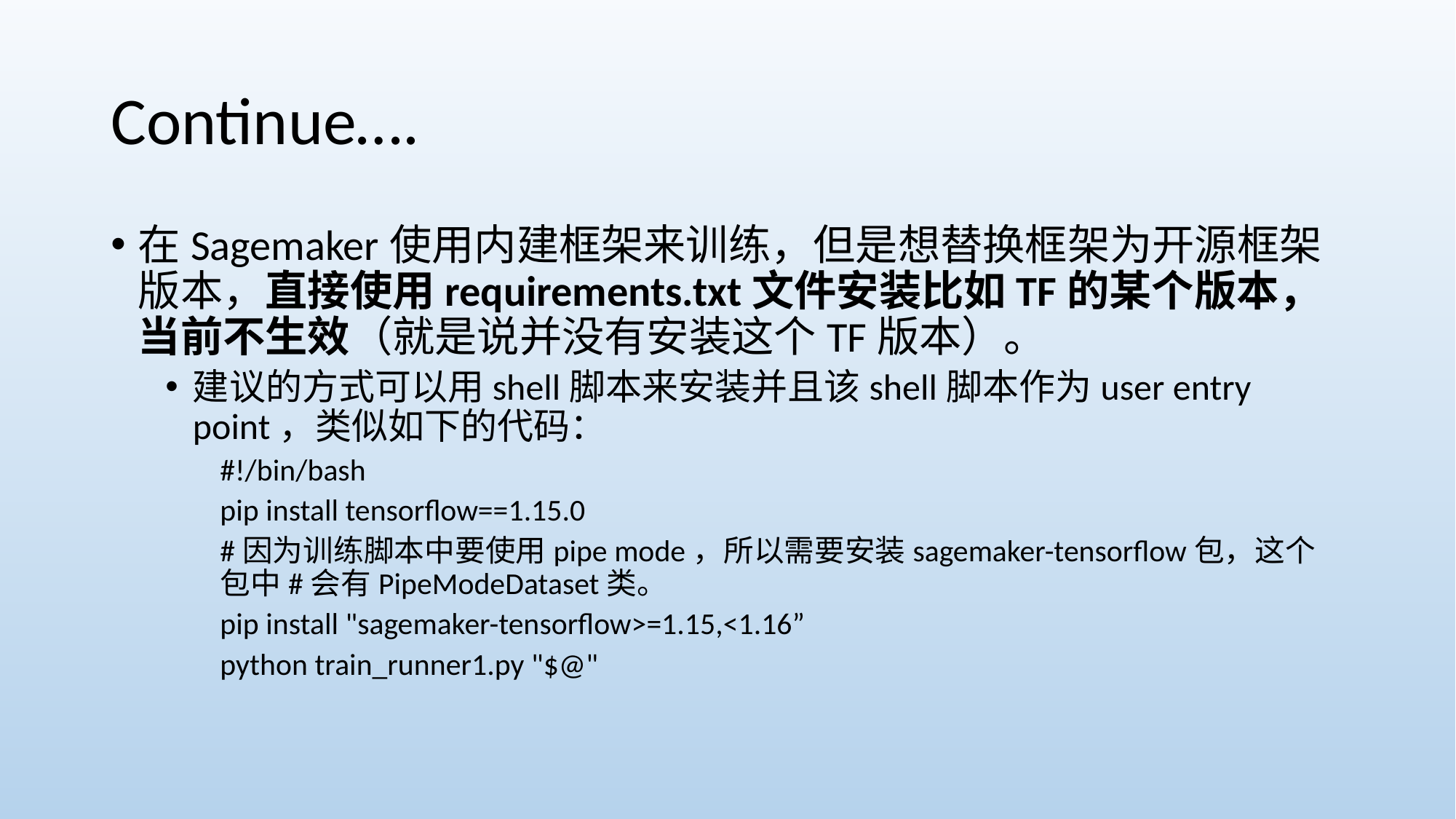

# Continue….
在Sagemaker使用内建框架来训练，但是想替换框架为开源框架版本，直接使用requirements.txt文件安装比如TF的某个版本，当前不生效（就是说并没有安装这个TF版本）。
建议的方式可以用shell脚本来安装并且该shell脚本作为user entry point，类似如下的代码：
#!/bin/bash
pip install tensorflow==1.15.0
#因为训练脚本中要使用pipe mode，所以需要安装sagemaker-tensorflow包，这个包中#会有PipeModeDataset类。
pip install "sagemaker-tensorflow>=1.15,<1.16”
python train_runner1.py "$@"